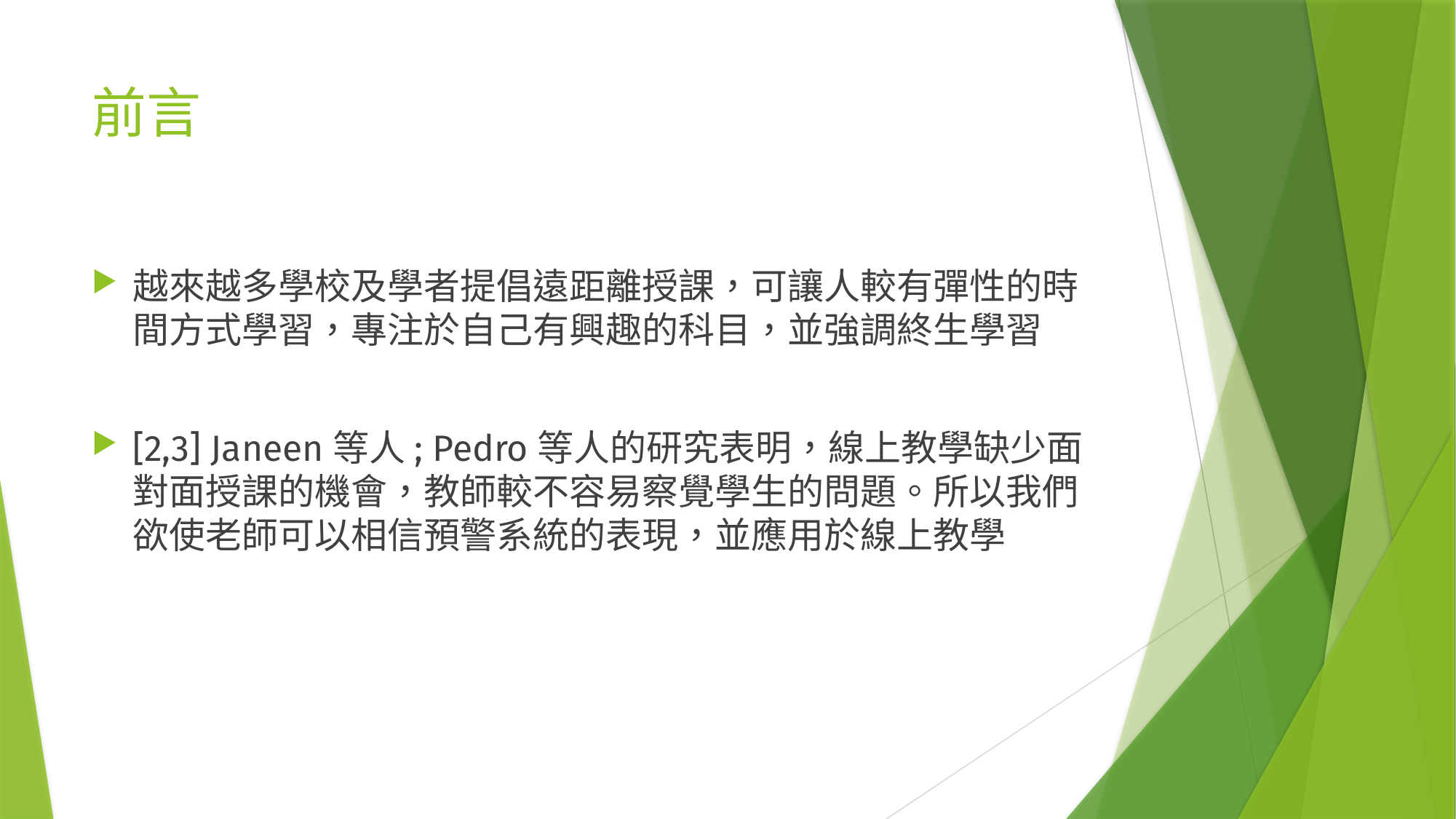

# 前言
越來越多學校及學者提倡遠距離授課，可讓人較有彈性的時間方式學習，專注於自己有興趣的科目，並強調終生學習

[2,3] Janeen等人; Pedro等人的研究表明，線上教學缺少面對面授課的機會，教師較不容易察覺學生的問題。所以我們欲使老師可以相信預警系統的表現，並應用於線上教學